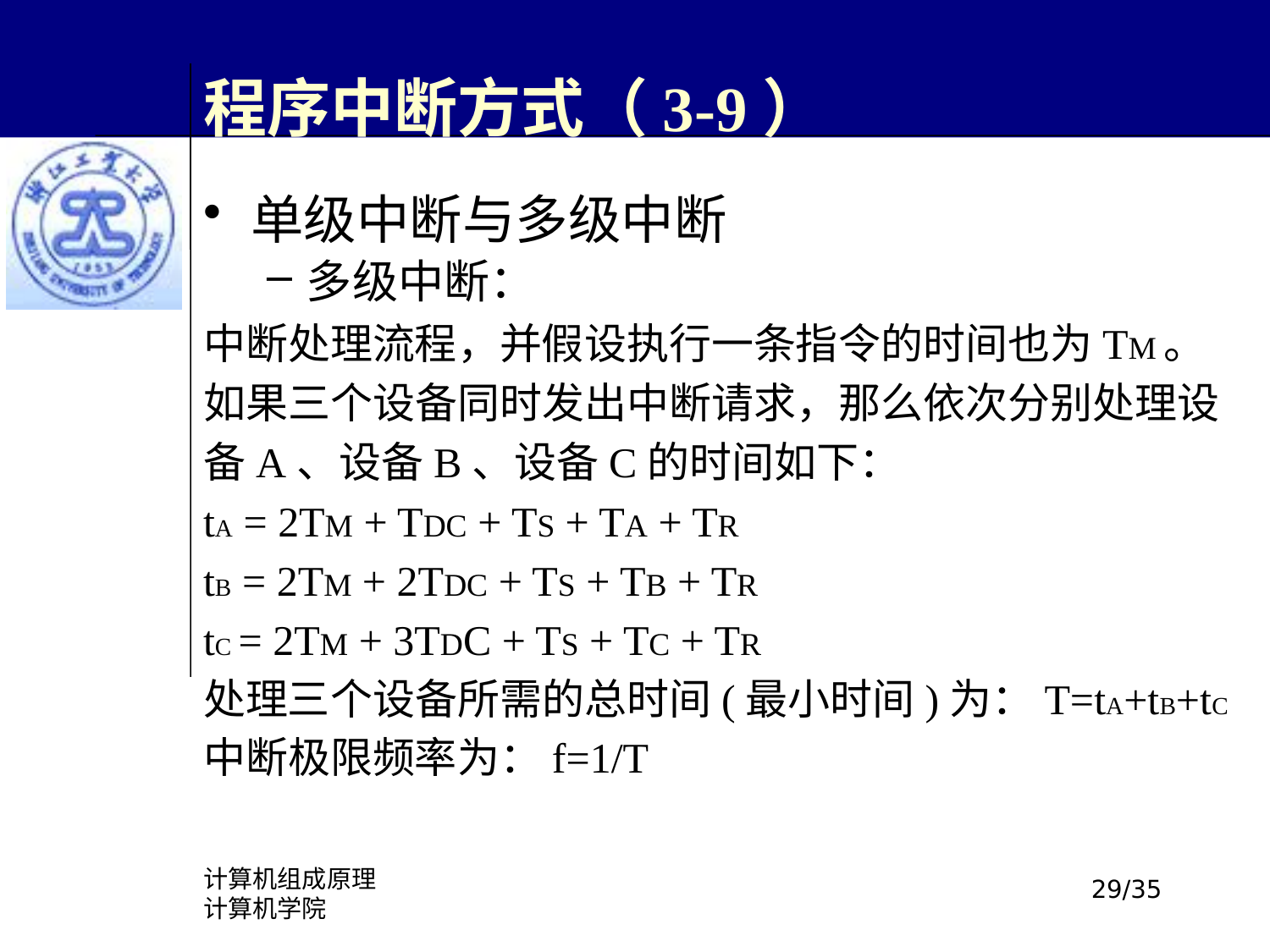

# 程序中断方式（3-9）
单级中断与多级中断
多级中断：
中断处理流程，并假设执行一条指令的时间也为TM。
如果三个设备同时发出中断请求，那么依次分别处理设
备A、设备B、设备C的时间如下：
tA = 2TM + TDC + TS + TA + TR
tB = 2TM + 2TDC + TS + TB + TR
tC = 2TM + 3TDC + TS + TC + TR
处理三个设备所需的总时间(最小时间)为：T=tA+tB+tC
中断极限频率为：f=1/T

计算机组成原理
计算机学院
29/35